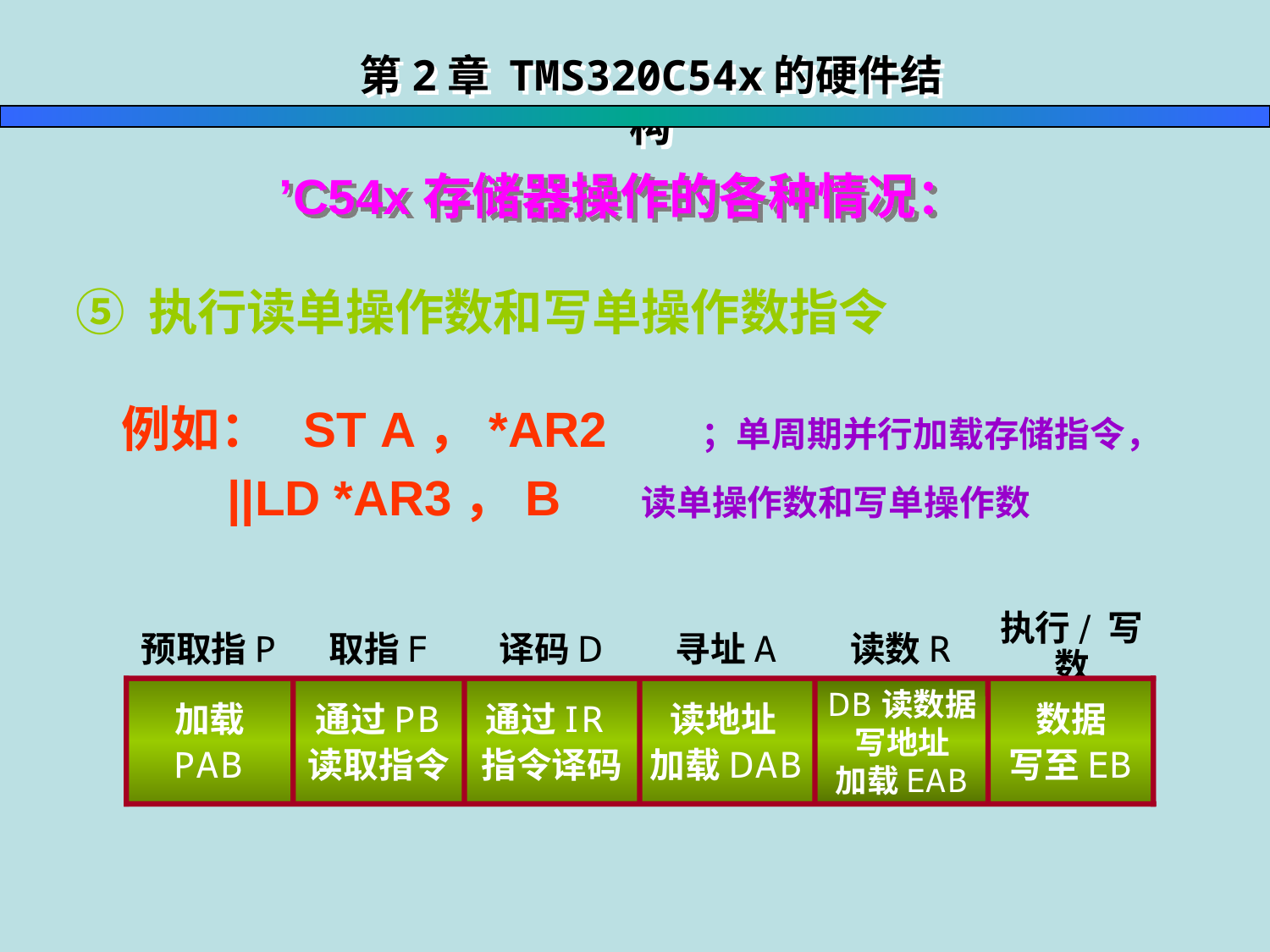

第2章 TMS320C54x的硬件结构

    ’C54x存储器操作的各种情况：
⑤ 执行读单操作数和写单操作数指令
   例如：  ST A，*AR2      ；单周期并行加载存储指令，
           ||LD *AR3，B     读单操作数和写单操作数
执行/写数
预取指P
取指F
译码D
寻址A
读数R

加载
PAB

通过PB
读取指令

通过IR
指令译码

读地址
加载DAB

DB读数据
写地址
加载EAB

数据
写至EB

138